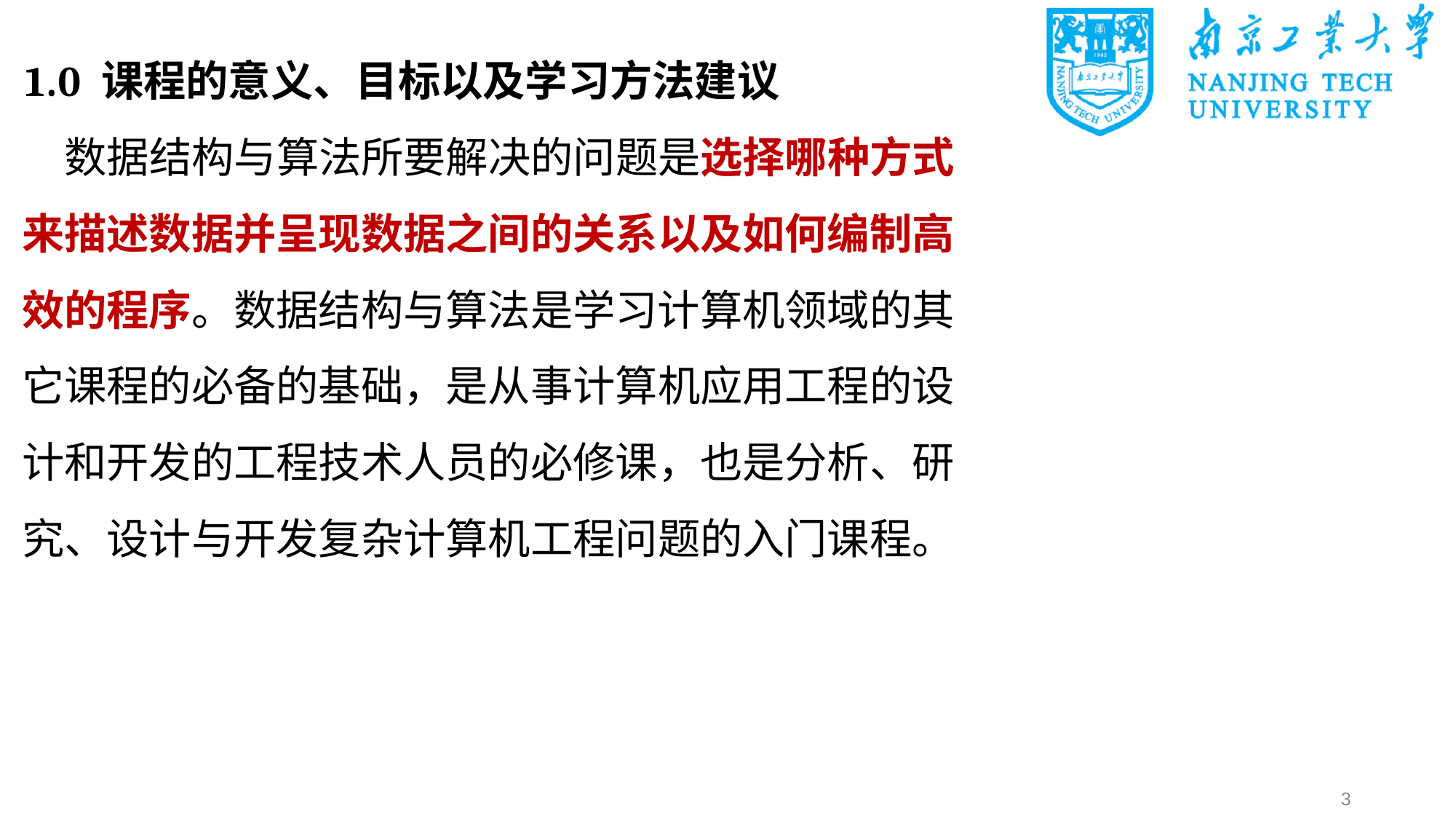

1.0 课程的意义、目标以及学习方法建议
数据结构与算法所要解决的问题是选择哪种方式来描述数据并呈现数据之间的关系以及如何编制高效的程序。数据结构与算法是学习计算机领域的其它课程的必备的基础，是从事计算机应用工程的设计和开发的工程技术人员的必修课，也是分析、研究、设计与开发复杂计算机工程问题的入门课程。
3